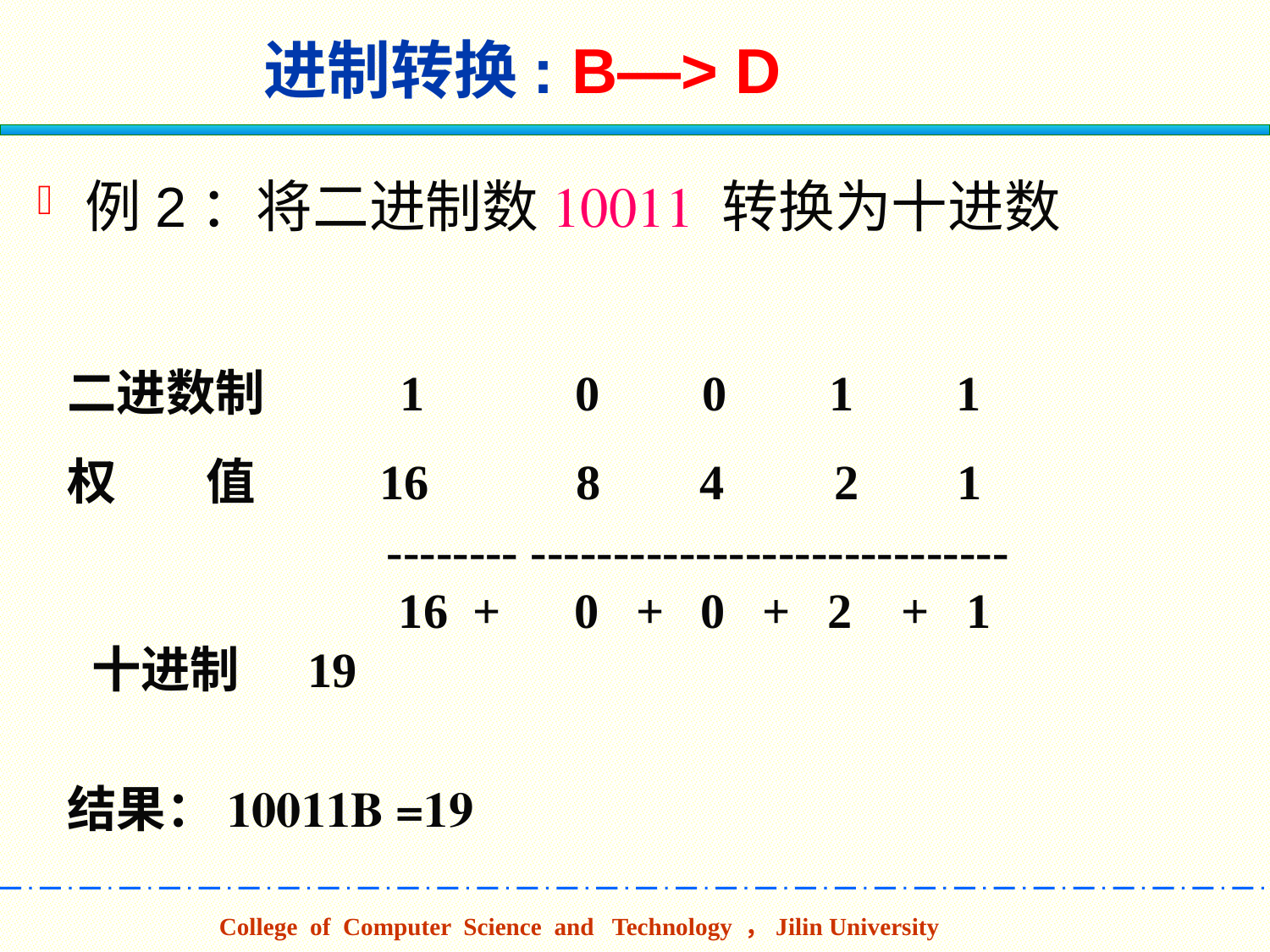

进制转换: B—> D
例2：将二进制数10011 转换为十进数
二进数制           1  	0	0	1	1
权        值          16            8        4         2        1
                          -------- -----------------------------
                           16  +      0   +   0   +   2    +   1
 十进制     19

结果：10011B =19